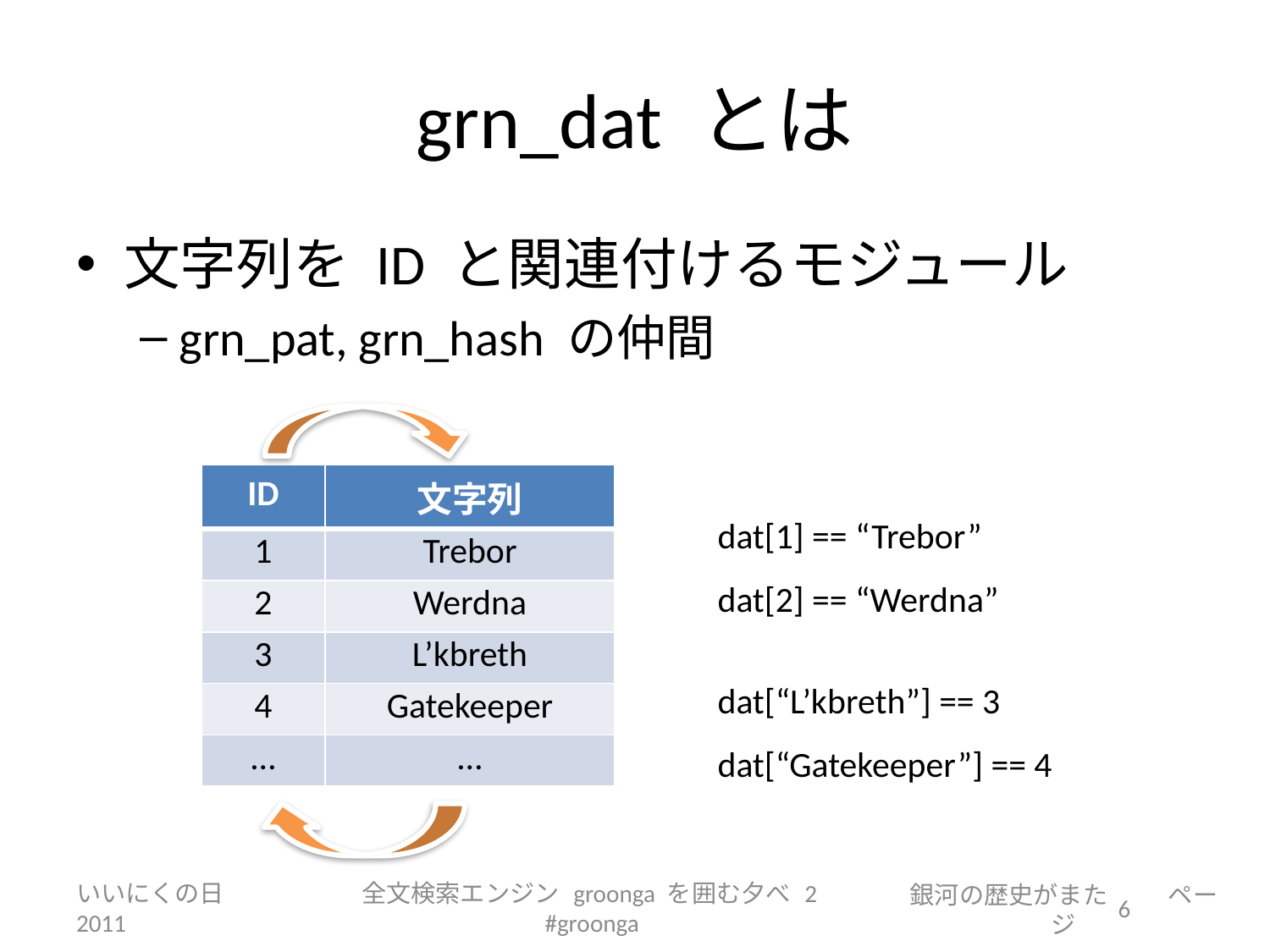

# grn_dat とは
文字列を ID と関連付けるモジュール
grn_pat, grn_hash の仲間

| ID | 文字列 |
| --- | --- |
| 1 | Trebor |
| 2 | Werdna |
| 3 | L’kbreth |
| 4 | Gatekeeper |
| … | … |
dat[1] == “Trebor”
dat[2] == “Werdna”
dat[“L’kbreth”] == 3
dat[“Gatekeeper”] == 4

いいにくの日 2011
全文検索エンジン groonga を囲む夕べ 2  #groonga
6